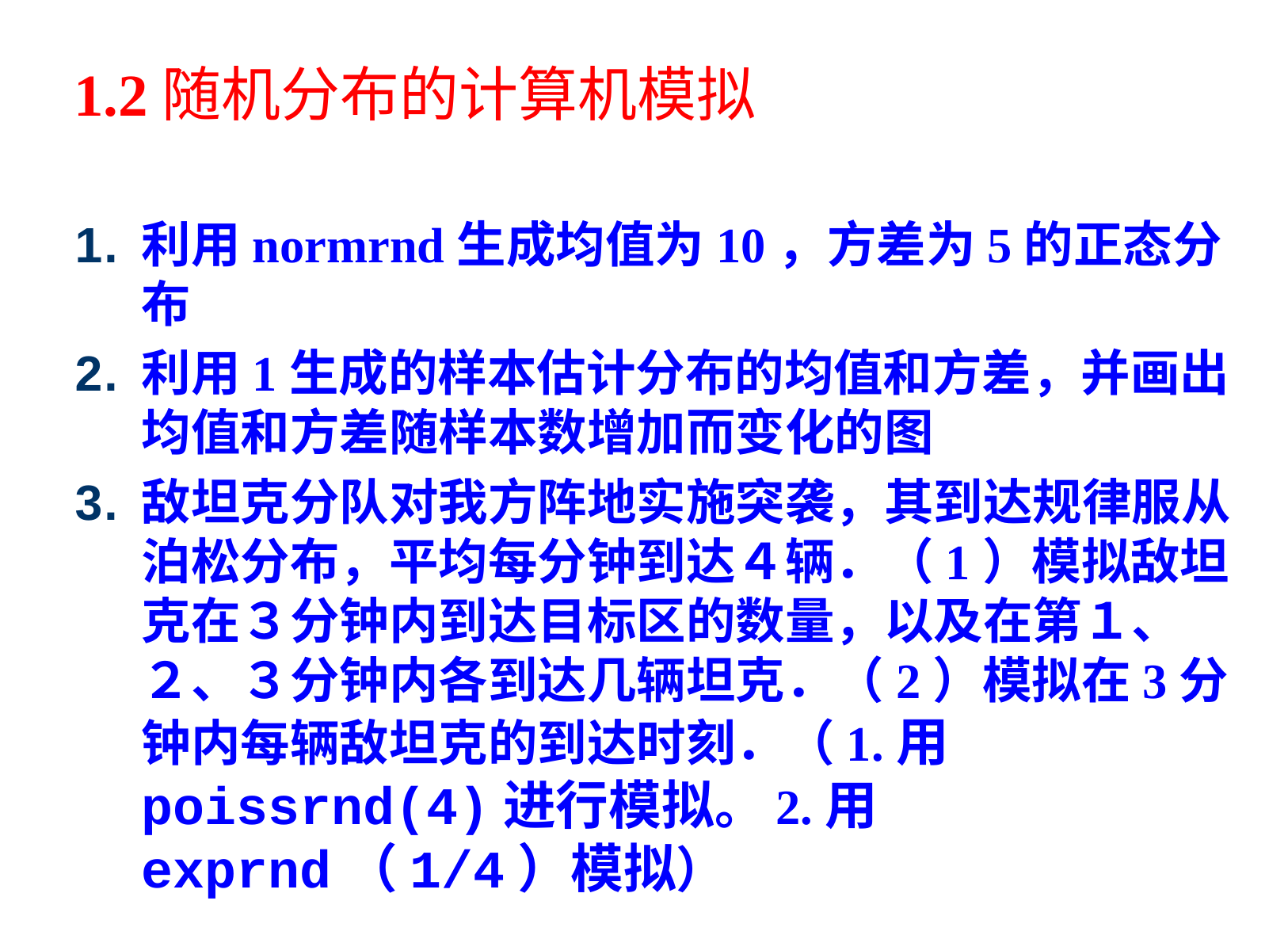

# 1.2随机分布的计算机模拟
利用normrnd生成均值为10，方差为5的正态分布
利用1生成的样本估计分布的均值和方差，并画出均值和方差随样本数增加而变化的图
敌坦克分队对我方阵地实施突袭，其到达规律服从泊松分布，平均每分钟到达４辆．（1）模拟敌坦克在３分钟内到达目标区的数量，以及在第１、２、３分钟内各到达几辆坦克．（2）模拟在3分钟内每辆敌坦克的到达时刻．（1.用poissrnd(4)进行模拟。2.用exprnd（1/4）模拟）